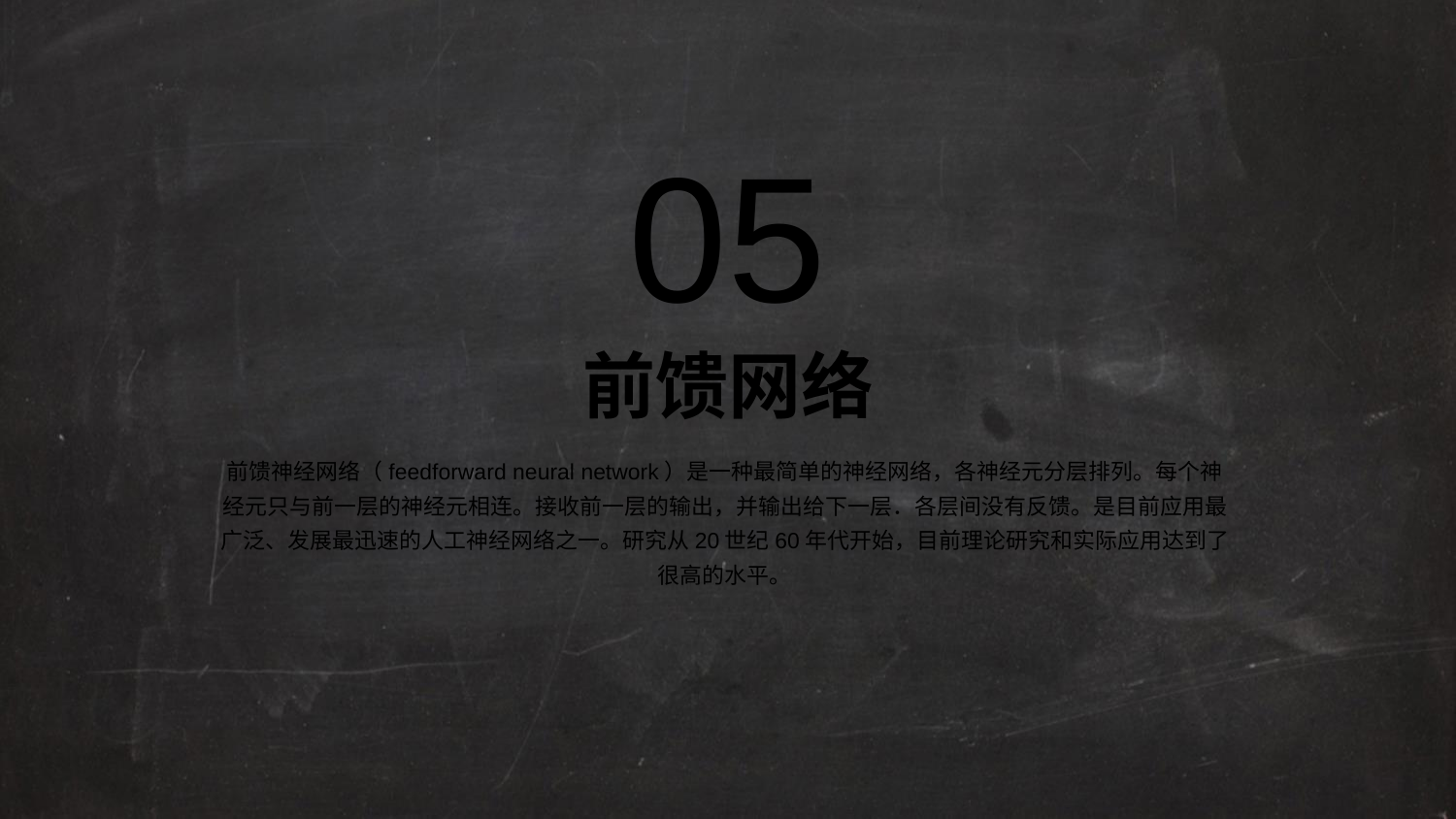

05
前馈网络
前馈神经网络（feedforward neural network）是一种最简单的神经网络，各神经元分层排列。每个神经元只与前一层的神经元相连。接收前一层的输出，并输出给下一层．各层间没有反馈。是目前应用最广泛、发展最迅速的人工神经网络之一。研究从20世纪60年代开始，目前理论研究和实际应用达到了很高的水平。